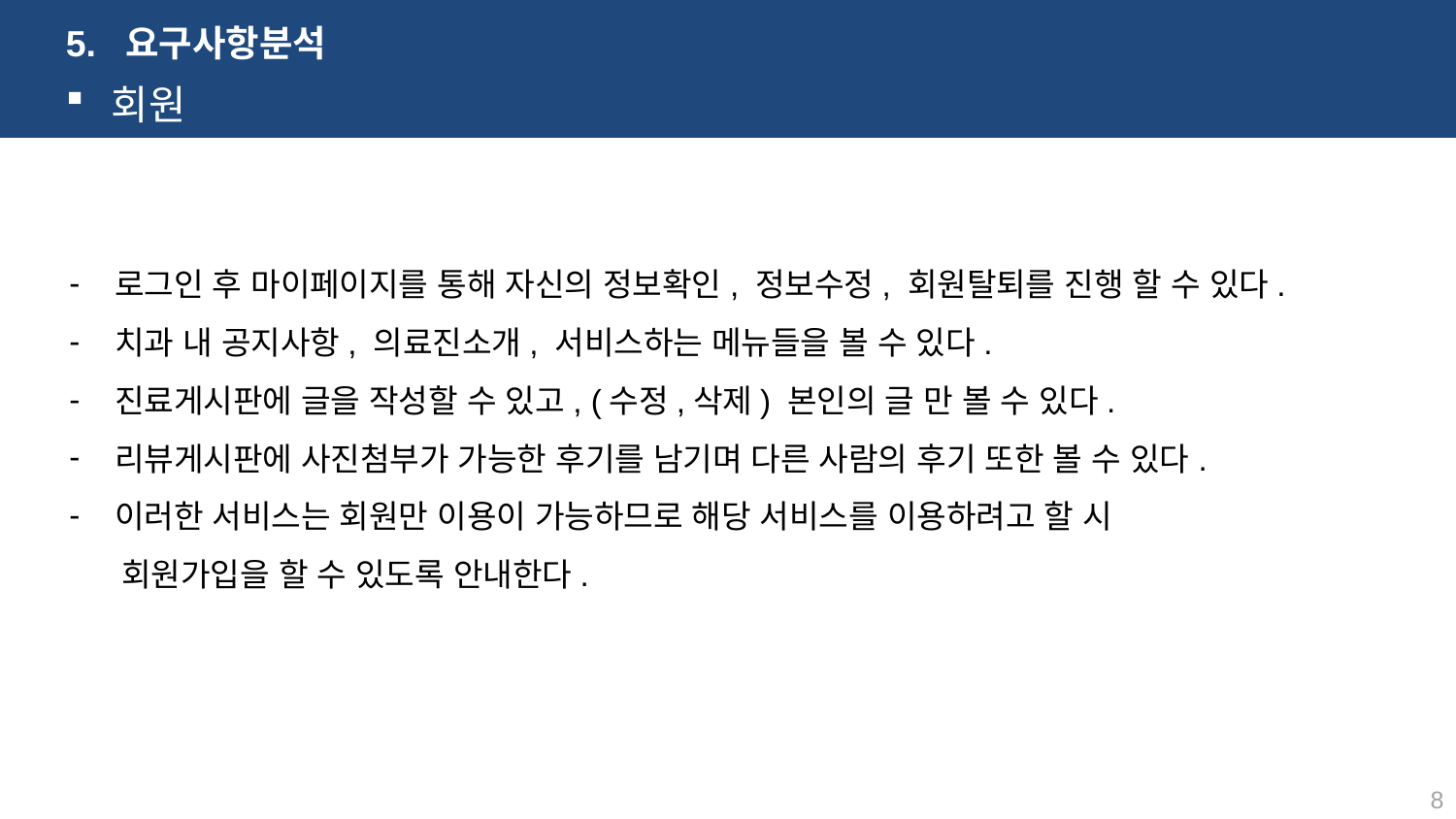

5.  요구사항분석
회원
로그인 후 마이페이지를 통해 자신의 정보확인, 정보수정, 회원탈퇴를 진행 할 수 있다.
치과 내 공지사항, 의료진소개, 서비스하는 메뉴들을 볼 수 있다.
진료게시판에 글을 작성할 수 있고, (수정,삭제) 본인의 글 만 볼 수 있다.
리뷰게시판에 사진첨부가 가능한 후기를 남기며 다른 사람의 후기 또한 볼 수 있다.
이러한 서비스는 회원만 이용이 가능하므로 해당 서비스를 이용하려고 할 시
     회원가입을 할 수 있도록 안내한다.
8